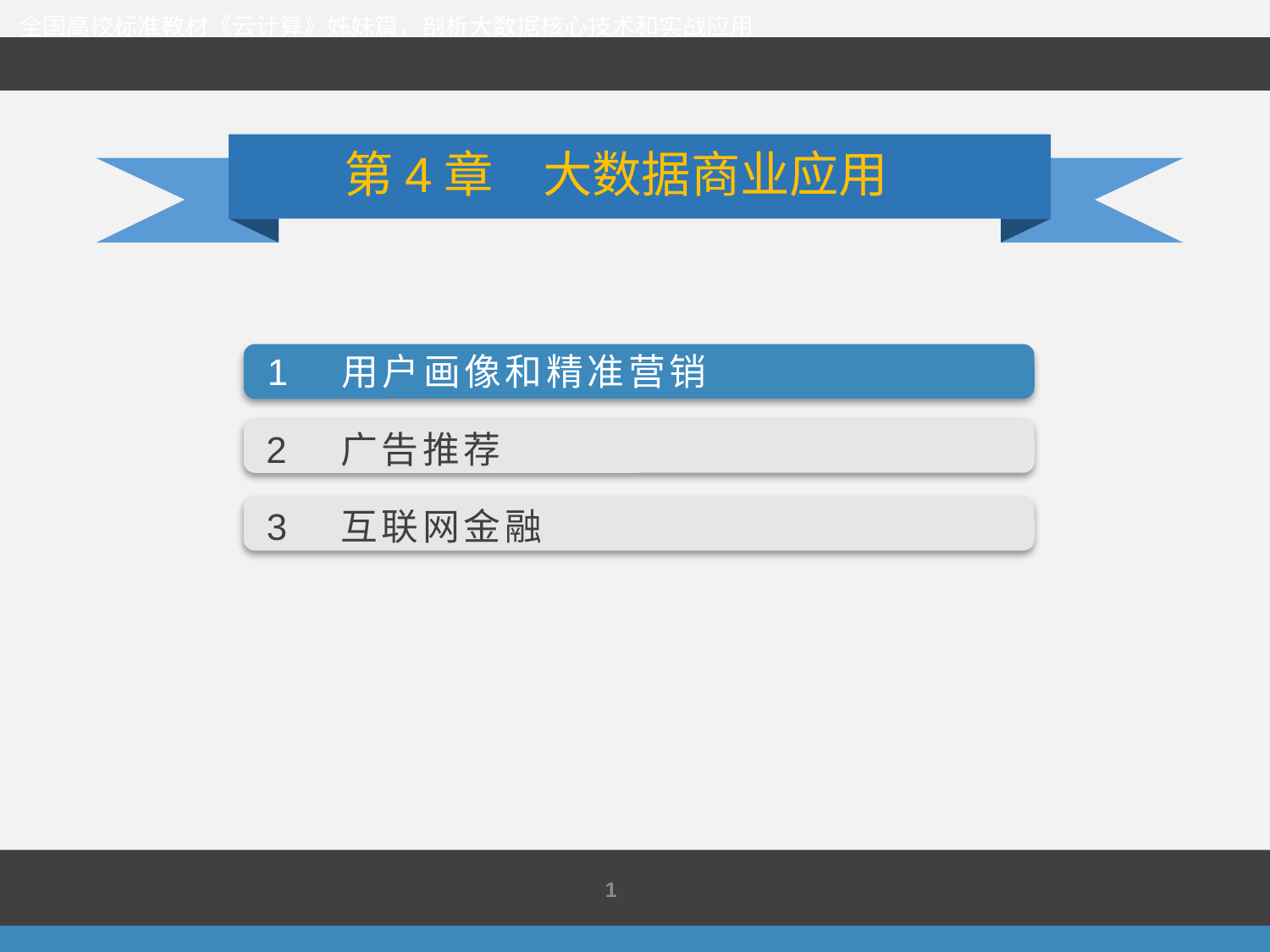

全国高校标准教材《云计算》姊妹篇，剖析大数据核心技术和实战应用

第4章　大数据商业应用
1　用户画像和精准营销

2　广告推荐

3　互联网金融

1